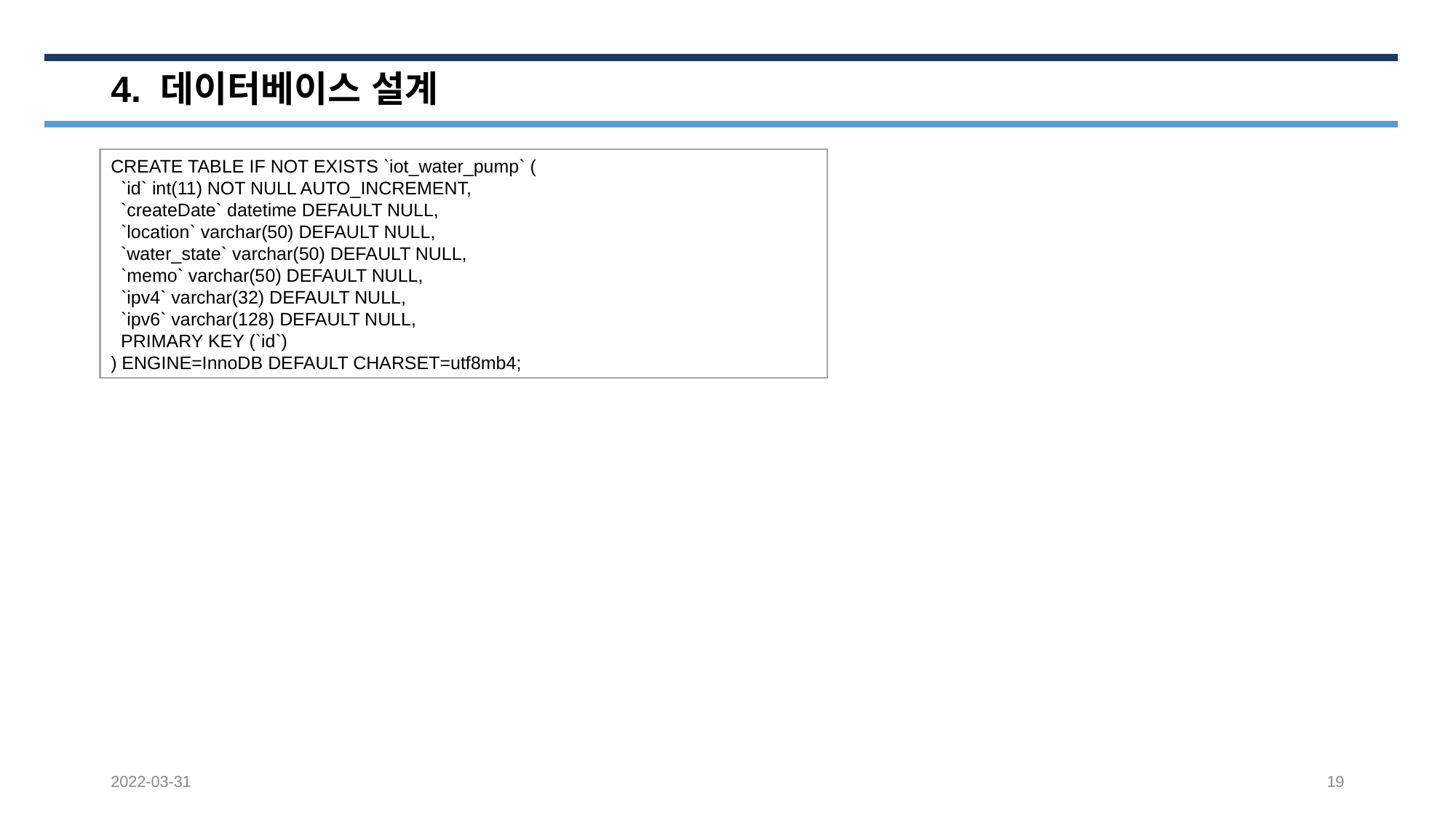

# 4. 데이터베이스 설계
CREATE TABLE IF NOT EXISTS `iot_water_pump` (
  `id` int(11) NOT NULL AUTO_INCREMENT,
  `createDate` datetime DEFAULT NULL,
  `location` varchar(50) DEFAULT NULL,
  `water_state` varchar(50) DEFAULT NULL,
  `memo` varchar(50) DEFAULT NULL,
  `ipv4` varchar(32) DEFAULT NULL,
  `ipv6` varchar(128) DEFAULT NULL,
  PRIMARY KEY (`id`)
) ENGINE=InnoDB DEFAULT CHARSET=utf8mb4;
2022-03-31
19